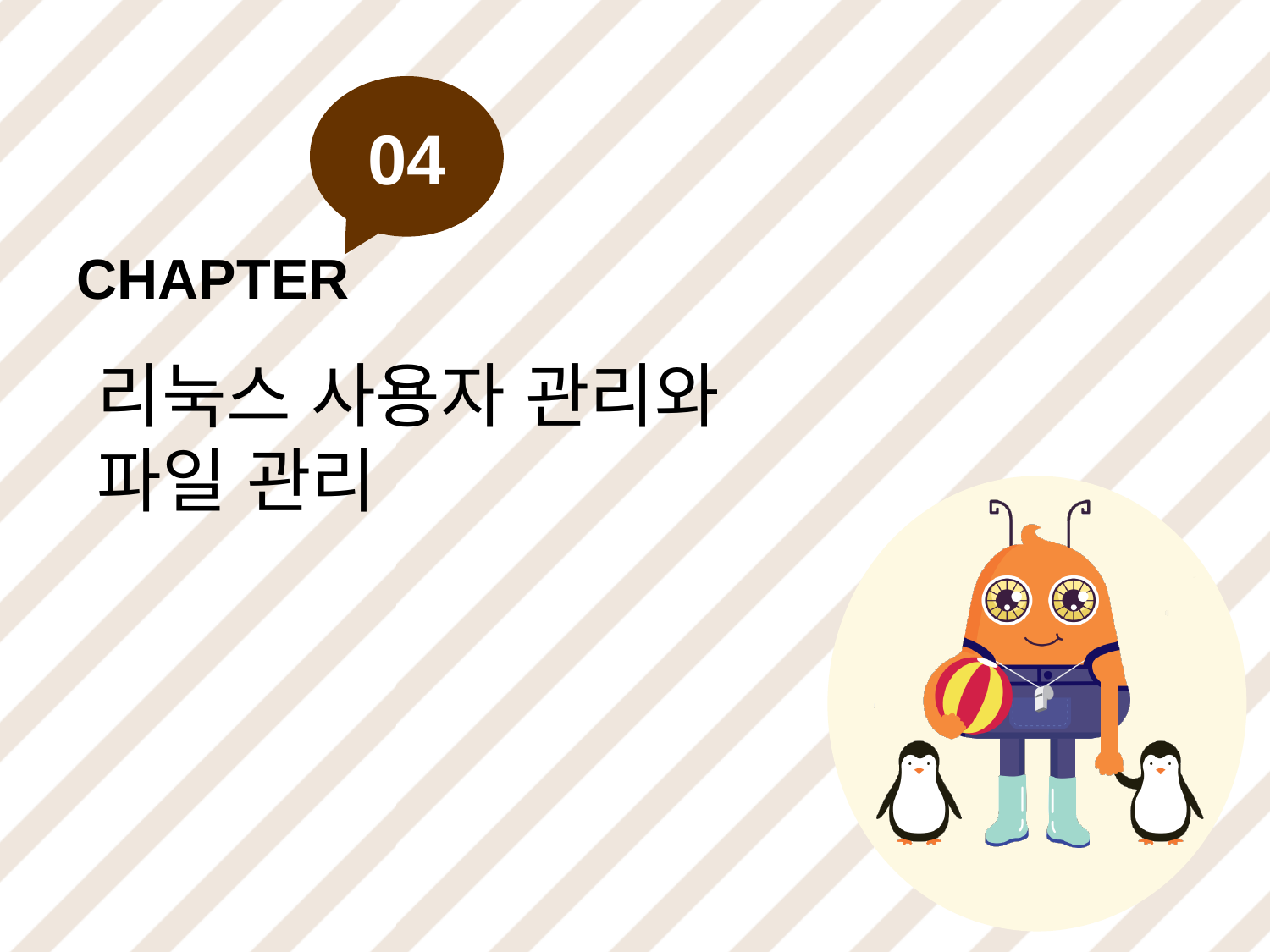

04
CHAPTER
리눅스 사용자 관리와
파일 관리